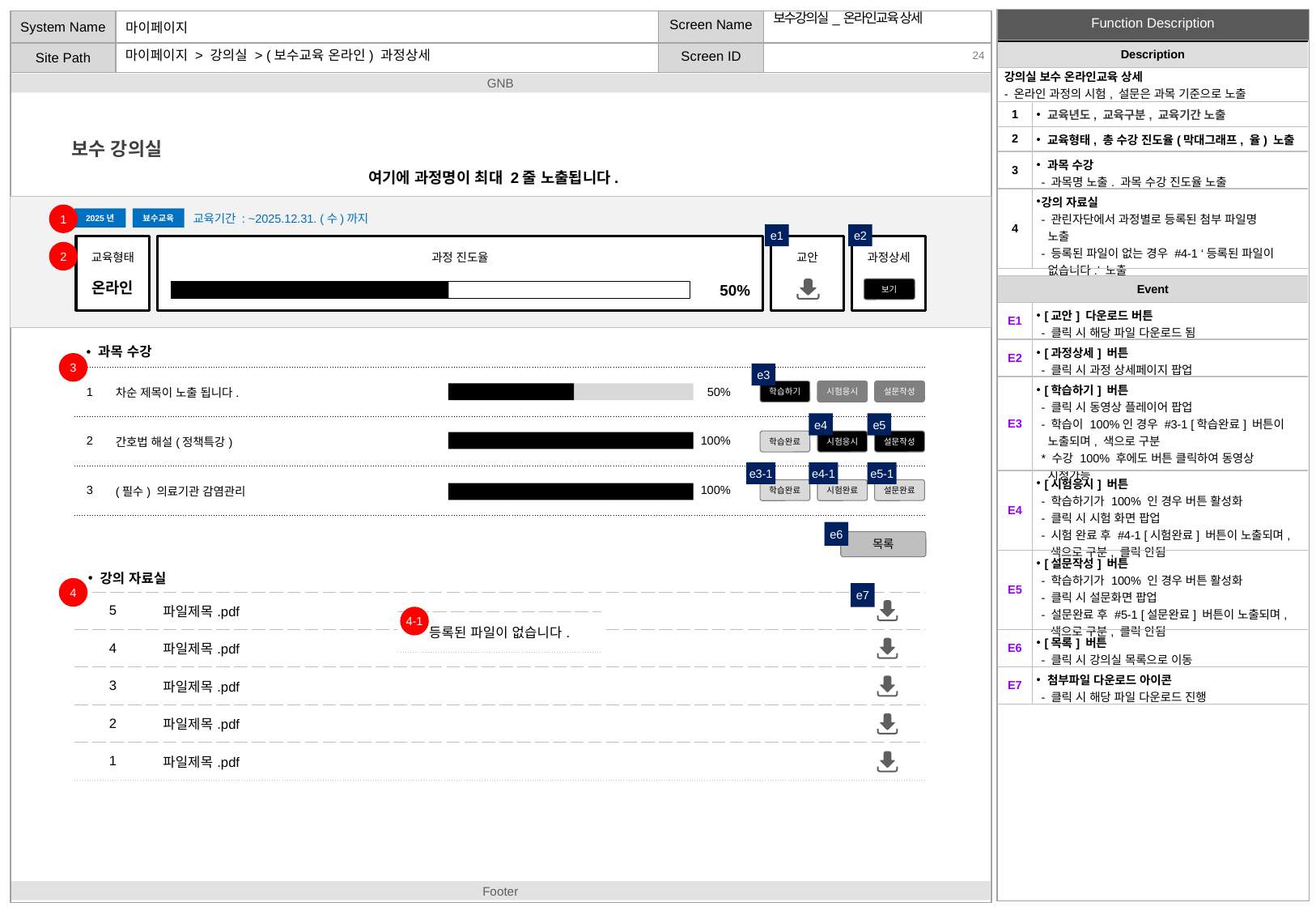

보수강의실_온라인교육 상세
| Description |  |
| --- | --- |
| 강의실 보수 온라인교육 상세 - 온라인 과정의 시험, 설문은 과목 기준으로 노출 |  |
| 1 | 교육년도, 교육구분, 교육기간 노출 |
| 2 | 교육형태, 총 수강 진도율(막대그래프, 율) 노출 |
| 3 | 과목 수강 - 과목명 노출. 과목 수강 진도율 노출 |
| 4 | 강의 자료실 - 관린자단에서 과정별로 등록된 첨부 파일명 노출 - 등록된 파일이 없는 경우 #4-1 ‘등록된 파일이 없습니다.’ 노출 |

# 마이페이지 > 강의실 > (보수교육 온라인) 과정상세
보수 강의실
여기에 과정명이 최대 2줄 노출됩니다.

1
교육기간 : ~2025.12.31. (수)까지
2025년
뵤수교육
e1
e2
교육형태

온라인
과정 진도율

50%

교안

과정상세
보기
2
| Event |  |
| --- | --- |
| E1 | [교안] 다운로드 버튼 - 클릭 시 해당 파일 다운로드 됨 |
| E2 | [과정상세] 버튼 - 클릭 시 과정 상세페이지 팝업 |
| E3 | [학습하기] 버튼 - 클릭 시 동영상 플레이어 팝업 - 학습이 100%인 경우 #3-1 [학습완료] 버튼이 노출되며, 색으로 구분 \* 수강 100% 후에도 버튼 클릭하여 동영상 시청가능 |
| E4 | [시험응시] 버튼 - 학습하기가 100% 인 경우 버튼 활성화 - 클릭 시 시험 화면 팝업 - 시험 완료 후 #4-1 [시험완료] 버튼이 노출되며, 색으로 구분, 클릭 안됨 |
| E5 | [설문작성] 버튼 - 학습하기가 100% 인 경우 버튼 활성화 - 클릭 시 설문화면 팝업 - 설문완료 후 #5-1 [설문완료] 버튼이 노출되며, 색으로 구분, 클릭 안됨 |
| E6 | [목록] 버튼 - 클릭 시 강의실 목록으로 이동 |
| E7 | 첨부파일 다운로드 아이콘 - 클릭 시 해당 파일 다운로드 진행 |
과목 수강
3
e3
| 1 | 차순 제목이 노출 됩니다. | 50% |  |
| --- | --- | --- | --- |
| 2 | 간호법 해설(정책특강) | 100% |  |
| 3 | (필수) 의료기관 감염관리 | 100% |  |
학습하기
시험응시
설문작성

e4
e5
학습완료
시험응시
설문작성

e3-1
e4-1
e5-1
학습완료
시험완료
설문완료

e6
목록
강의 자료실
4
e7
| 5 | 파일제목.pdf |  |
| --- | --- | --- |
| 4 | 파일제목.pdf |  |
| 3 | 파일제목.pdf |  |
| 2 | 파일제목.pdf |  |
| 1 | 파일제목.pdf |  |

4-1
| 등록된 파일이 없습니다. |
| --- |